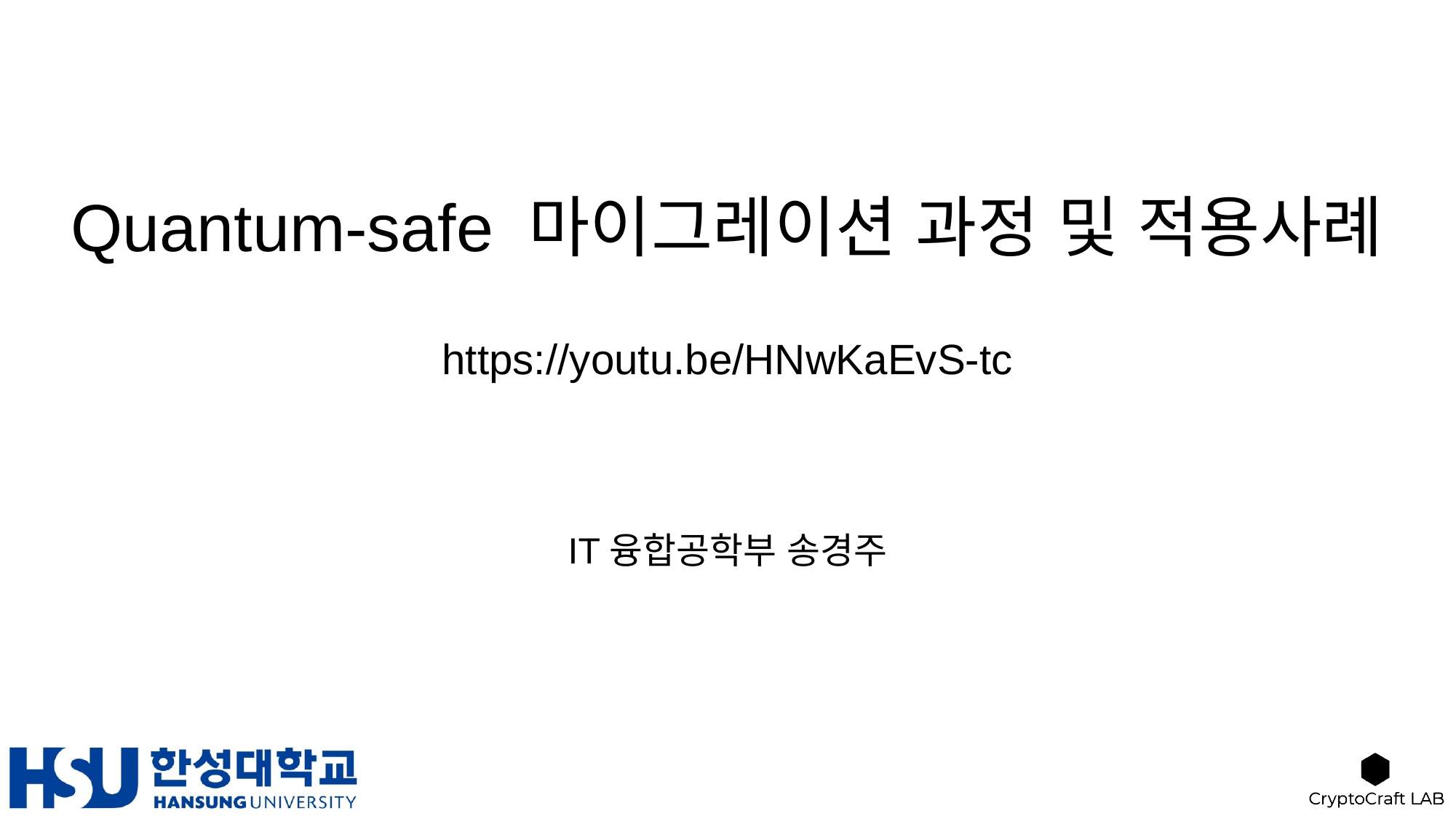

# Quantum-safe 마이그레이션 과정 및 적용사례 https://youtu.be/HNwKaEvS-tc
IT융합공학부 송경주